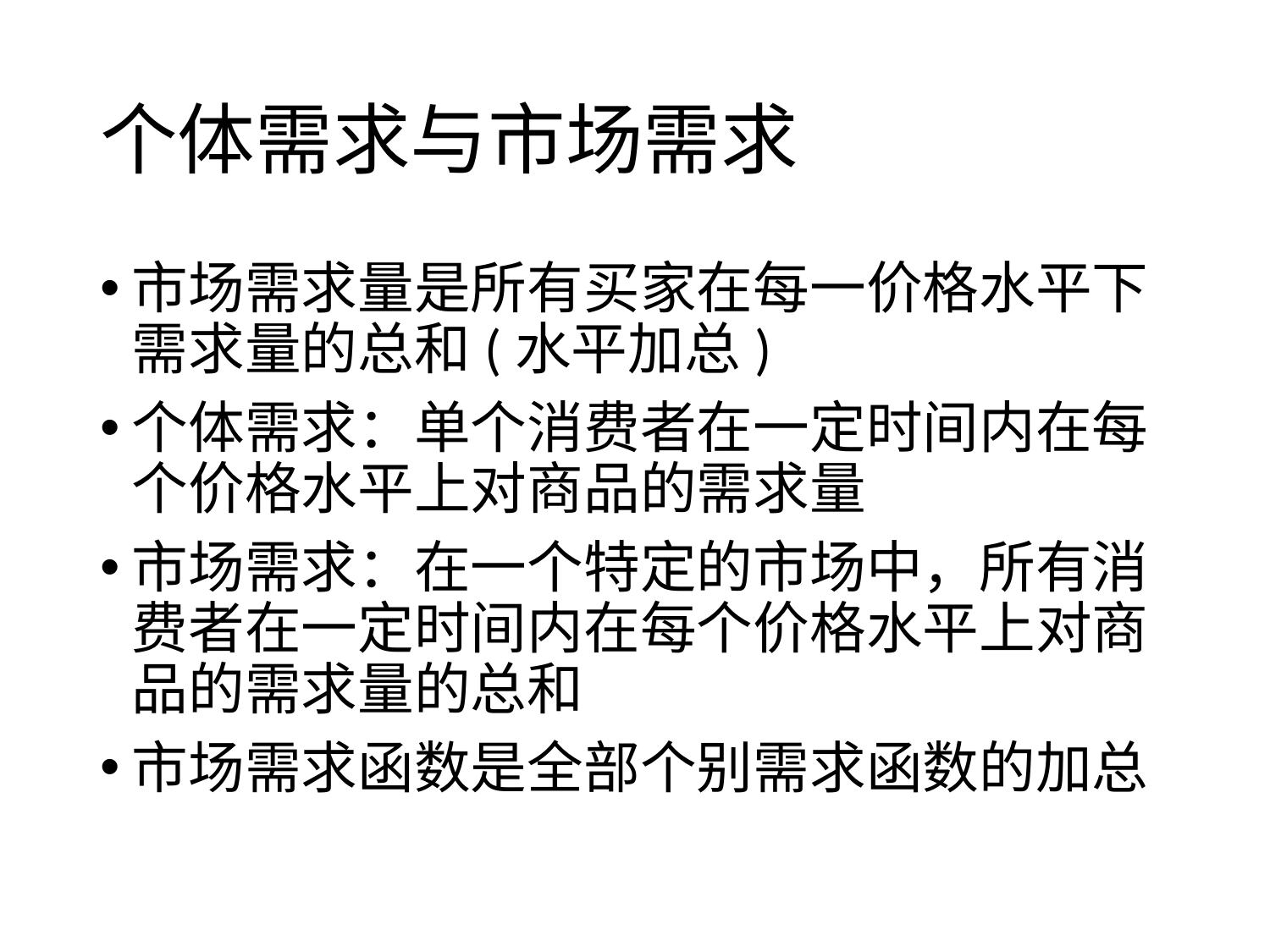

# 个体需求与市场需求
市场需求量是所有买家在每一价格水平下需求量的总和(水平加总)
个体需求：单个消费者在一定时间内在每个价格水平上对商品的需求量
市场需求：在一个特定的市场中，所有消费者在一定时间内在每个价格水平上对商品的需求量的总和
市场需求函数是全部个别需求函数的加总